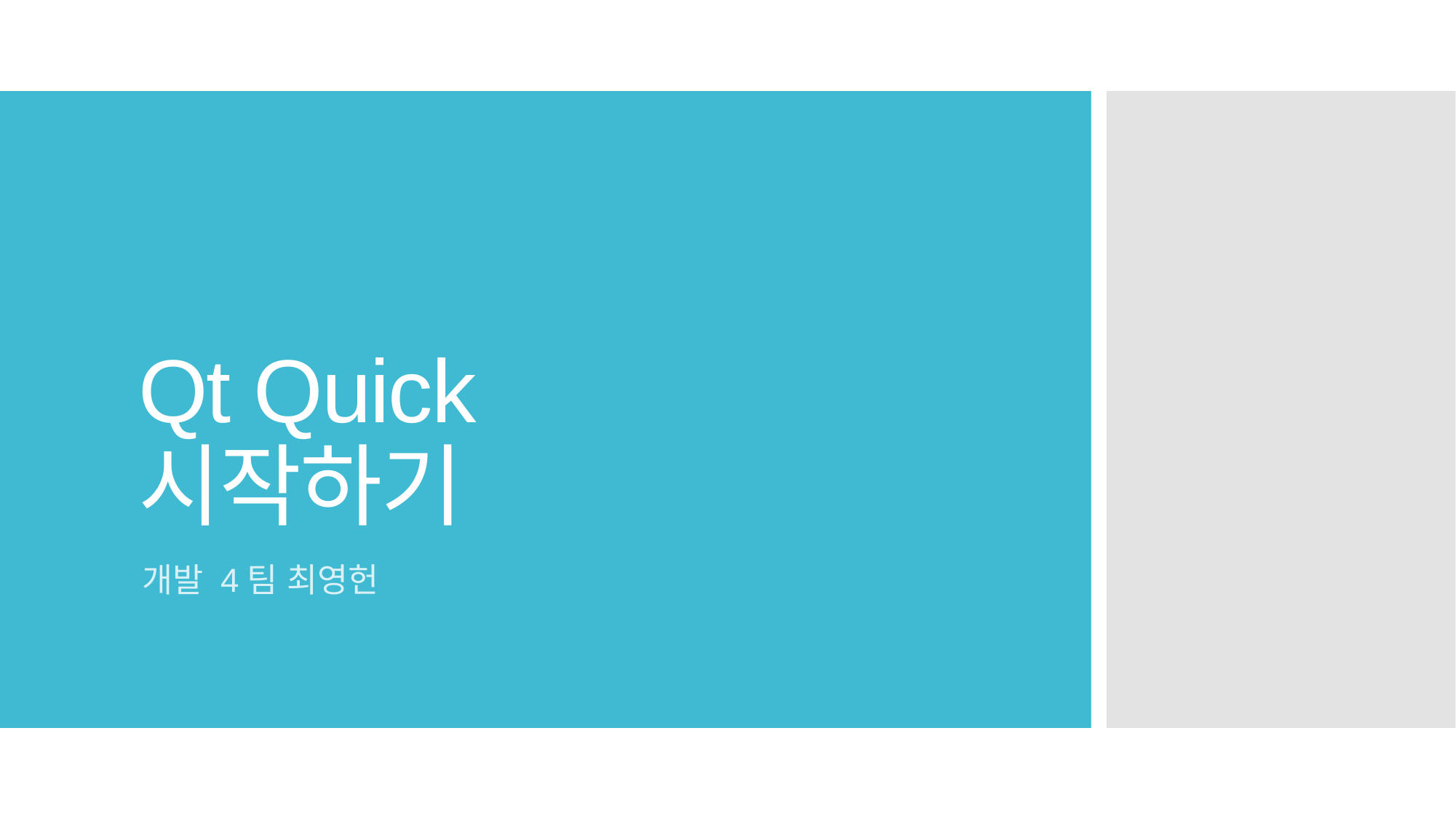

# Qt Quick  시작하기
개발 4팀 최영헌